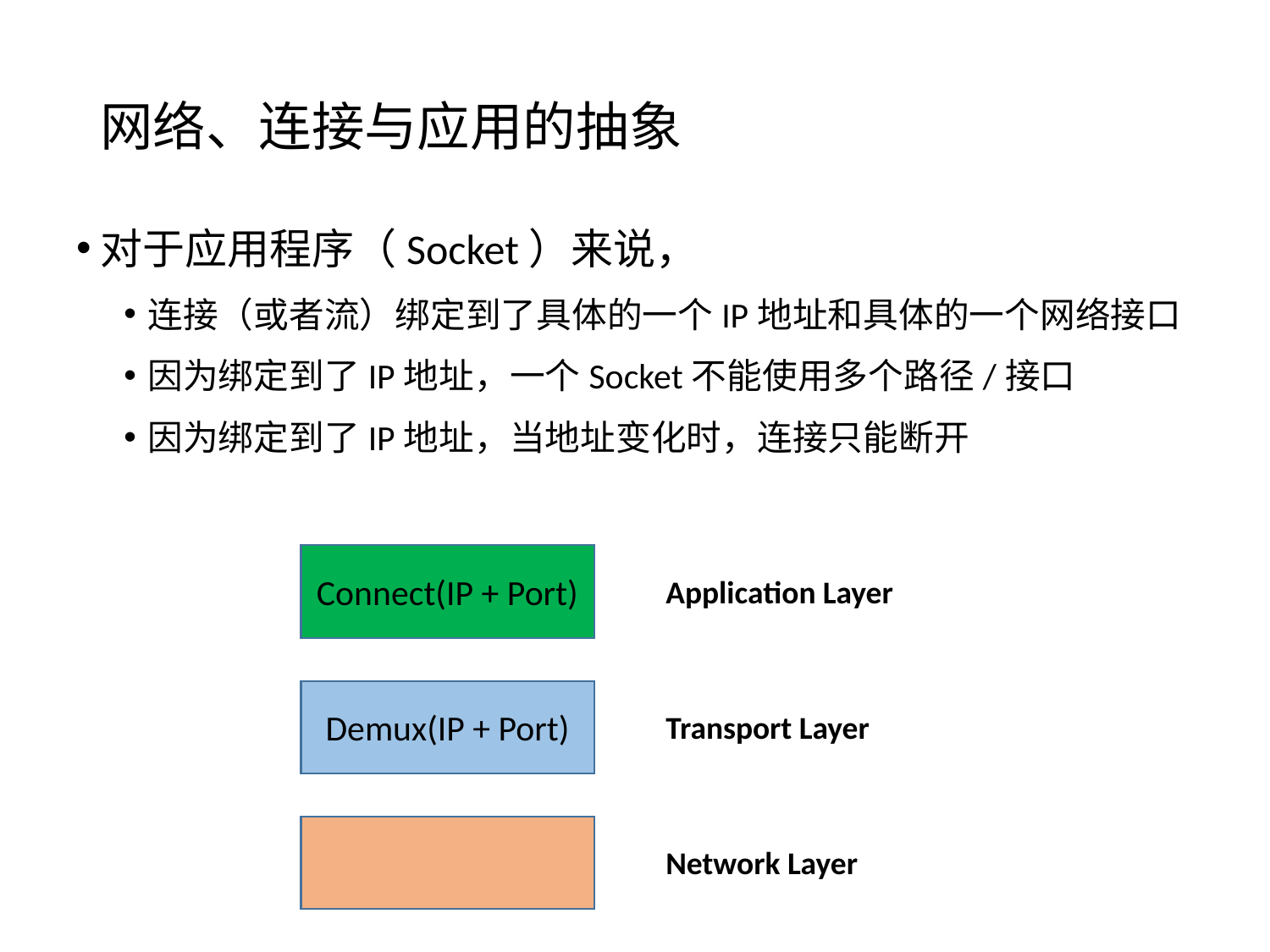

# 网络、连接与应用的抽象
对于应用程序（Socket）来说，
连接（或者流）绑定到了具体的一个IP地址和具体的一个网络接口
因为绑定到了IP地址，一个Socket不能使用多个路径/接口
因为绑定到了IP地址，当地址变化时，连接只能断开

Connect(IP + Port)
Application Layer
Demux(IP + Port)
Transport Layer

Network Layer
59